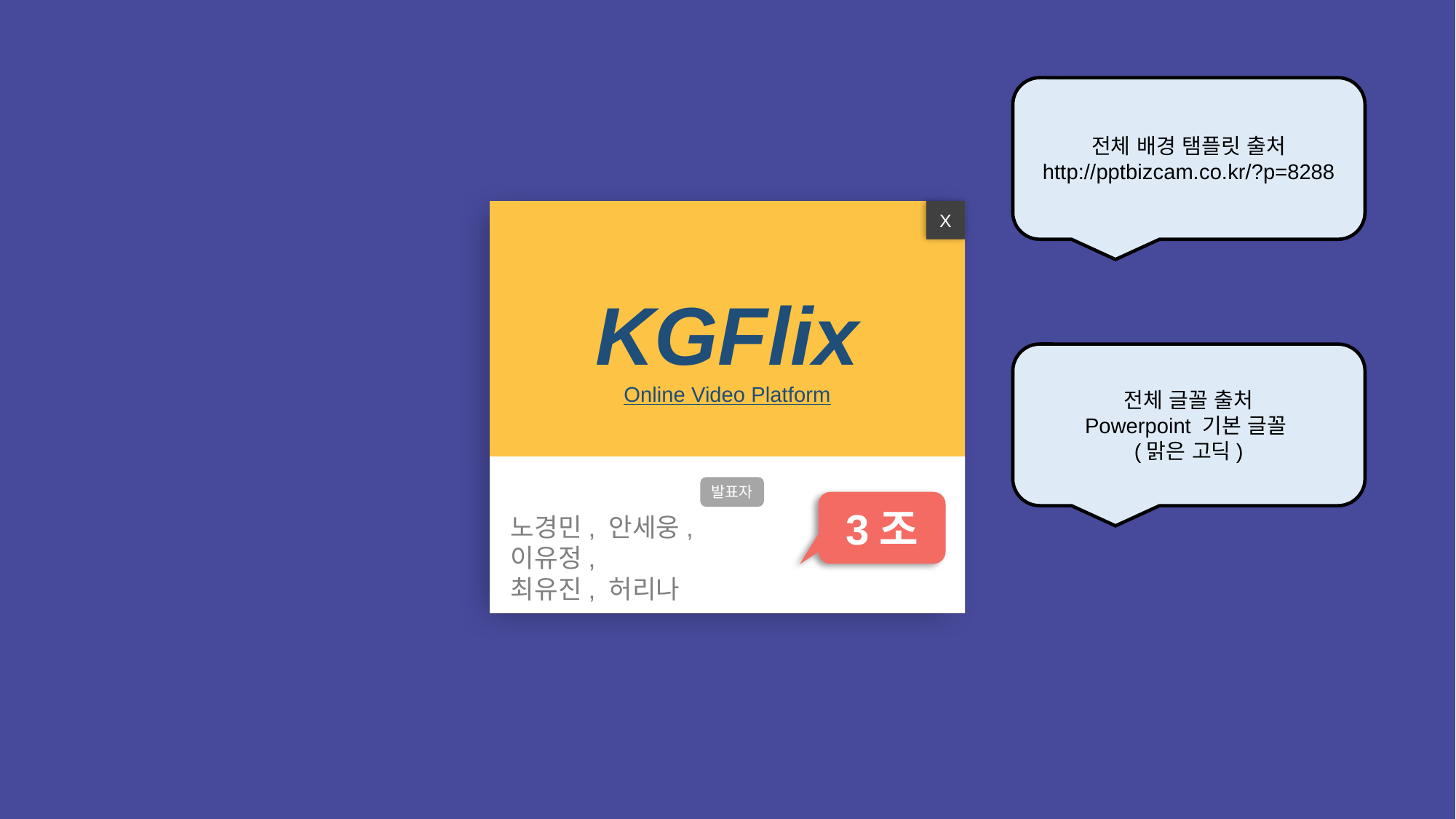

전체 배경 탬플릿 출처
http://pptbizcam.co.kr/?p=8288

KGFlix
Online Video Platform
X
전체 글꼴 출처
Powerpoint 기본 글꼴
(맑은 고딕)

발표자
3조
노경민, 안세웅, 이유정,
최유진, 허리나